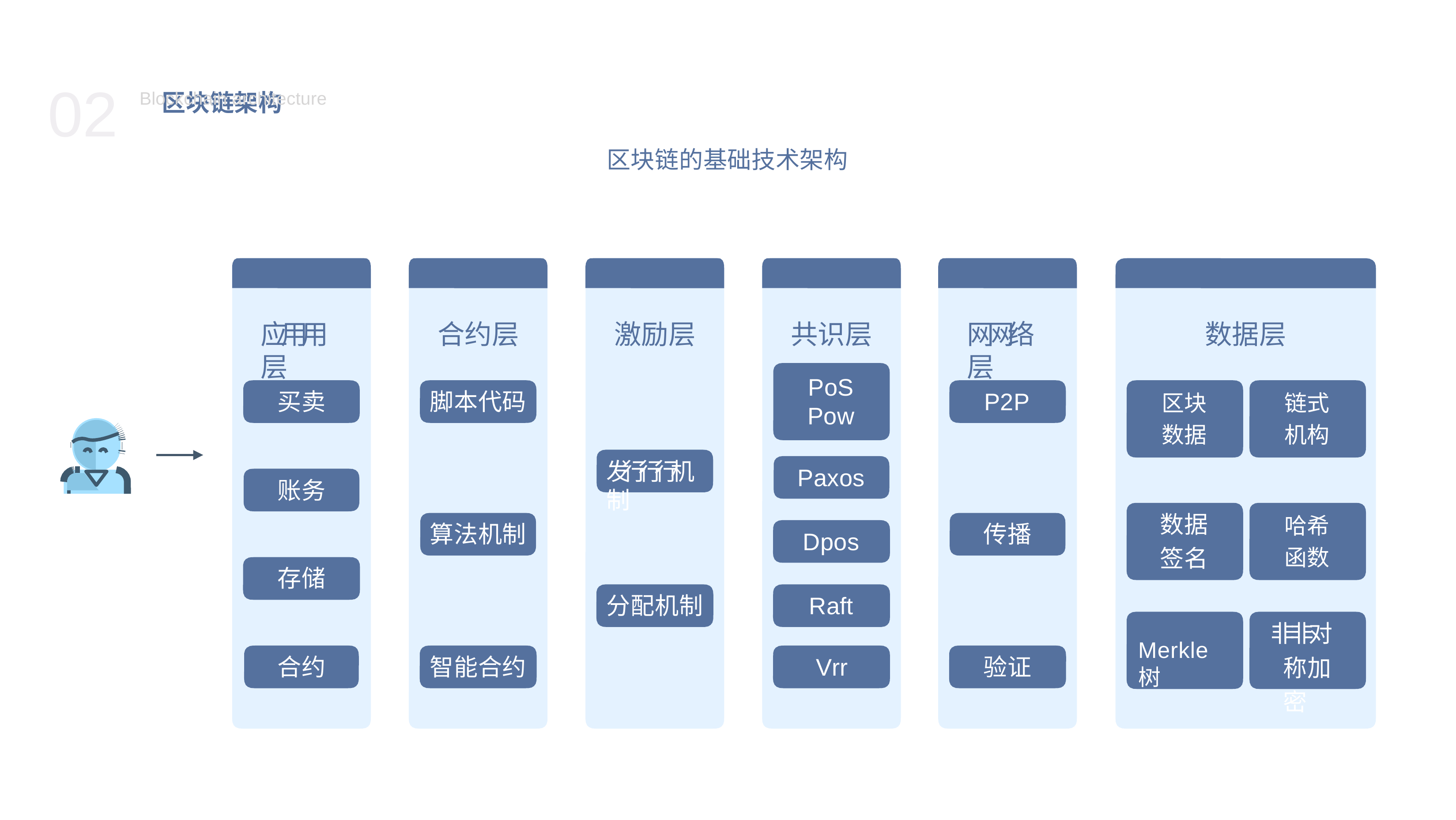

# 02 区块链架构
Blockchain architecture
区块链的基础技术架构

应⽤用层
合约层
激励层
共识层
⽹网络层
数据层

PoS Pow

区块 数据
链式 机构
买卖
脚本代码
P2P

发⾏行行机制
Paxos

账务

数据 签名
哈希 函数

算法机制
传播

Dpos

存储

分配机制
Raft

⾮非对称 加密
Merkle树

合约
智能合约
Vrr
验证